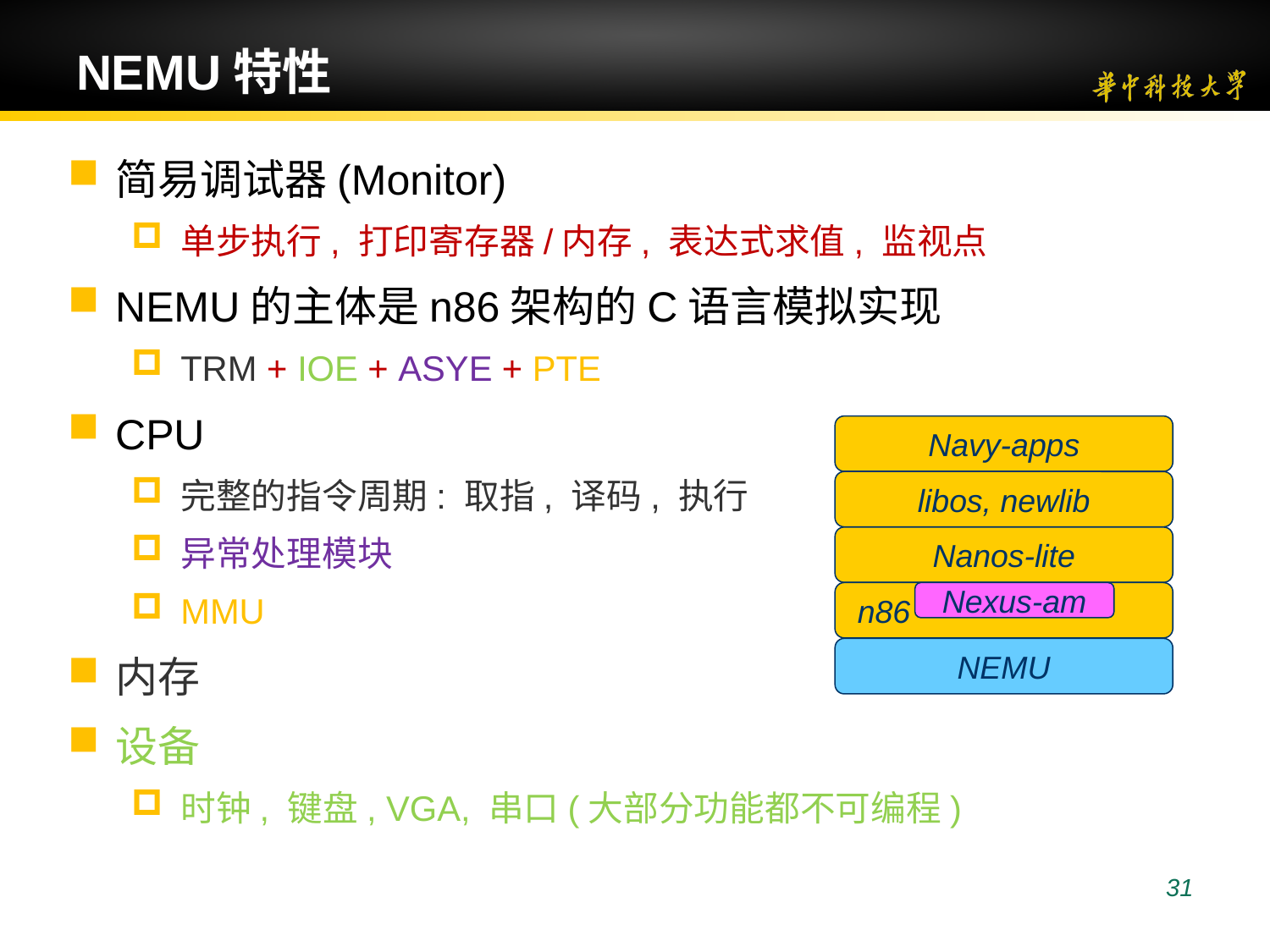

31
# NEMU特性
简易调试器(Monitor)
单步执行, 打印寄存器/内存, 表达式求值, 监视点
NEMU的主体是n86架构的C语言模拟实现
TRM + IOE + ASYE + PTE
CPU
完整的指令周期: 取指, 译码, 执行
异常处理模块
MMU
内存
设备
时钟, 键盘, VGA, 串口(大部分功能都不可编程)
Navy-apps
libos, newlib
Nanos-lite
n86
Nexus-am
NEMU